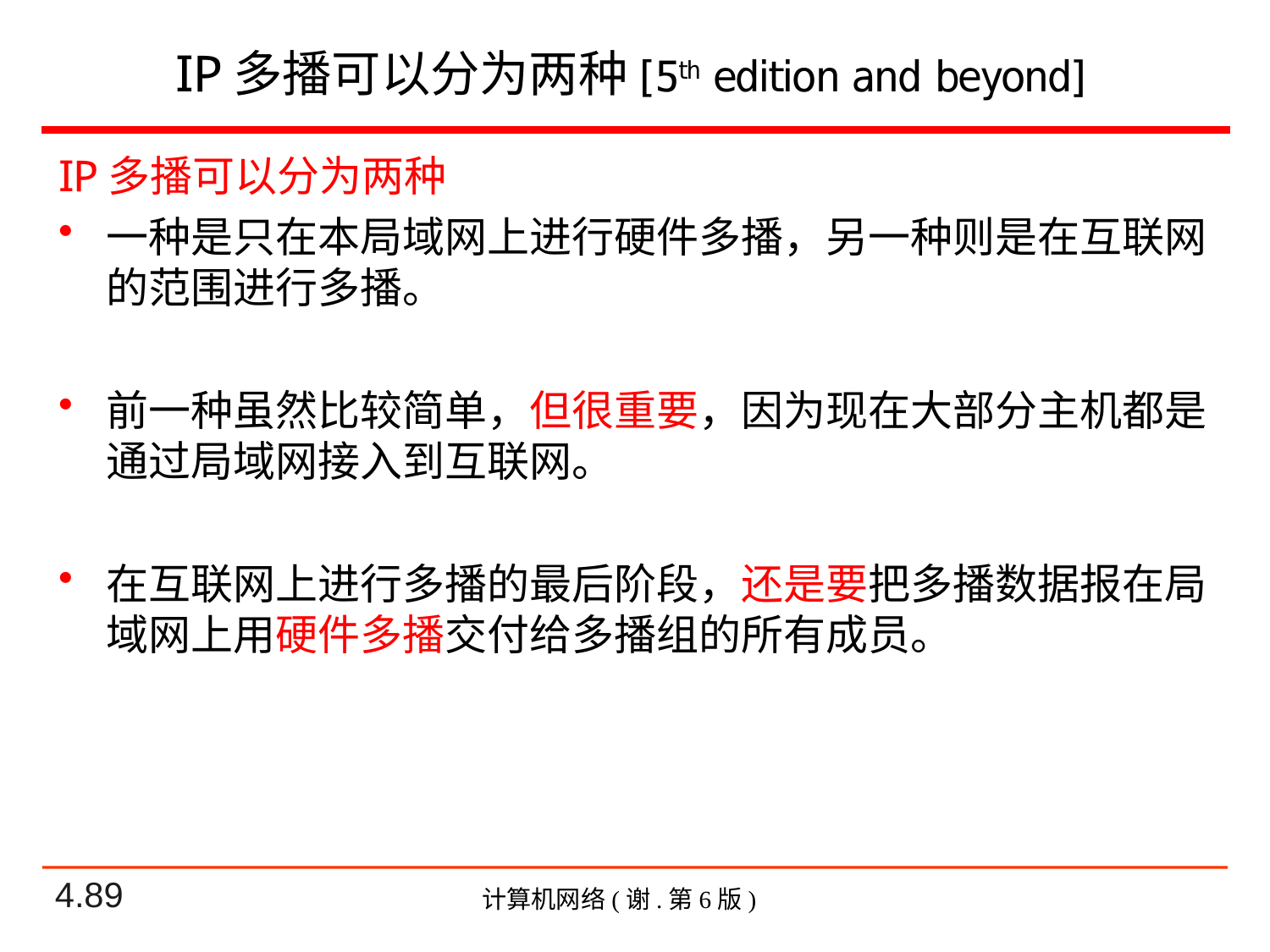

# IP多播可以分为两种[5th edition and beyond]
IP多播可以分为两种
一种是只在本局域网上进行硬件多播，另一种则是在互联网的范围进行多播。

前一种虽然比较简单，但很重要，因为现在大部分主机都是通过局域网接入到互联网。

在互联网上进行多播的最后阶段，还是要把多播数据报在局域网上用硬件多播交付给多播组的所有成员。